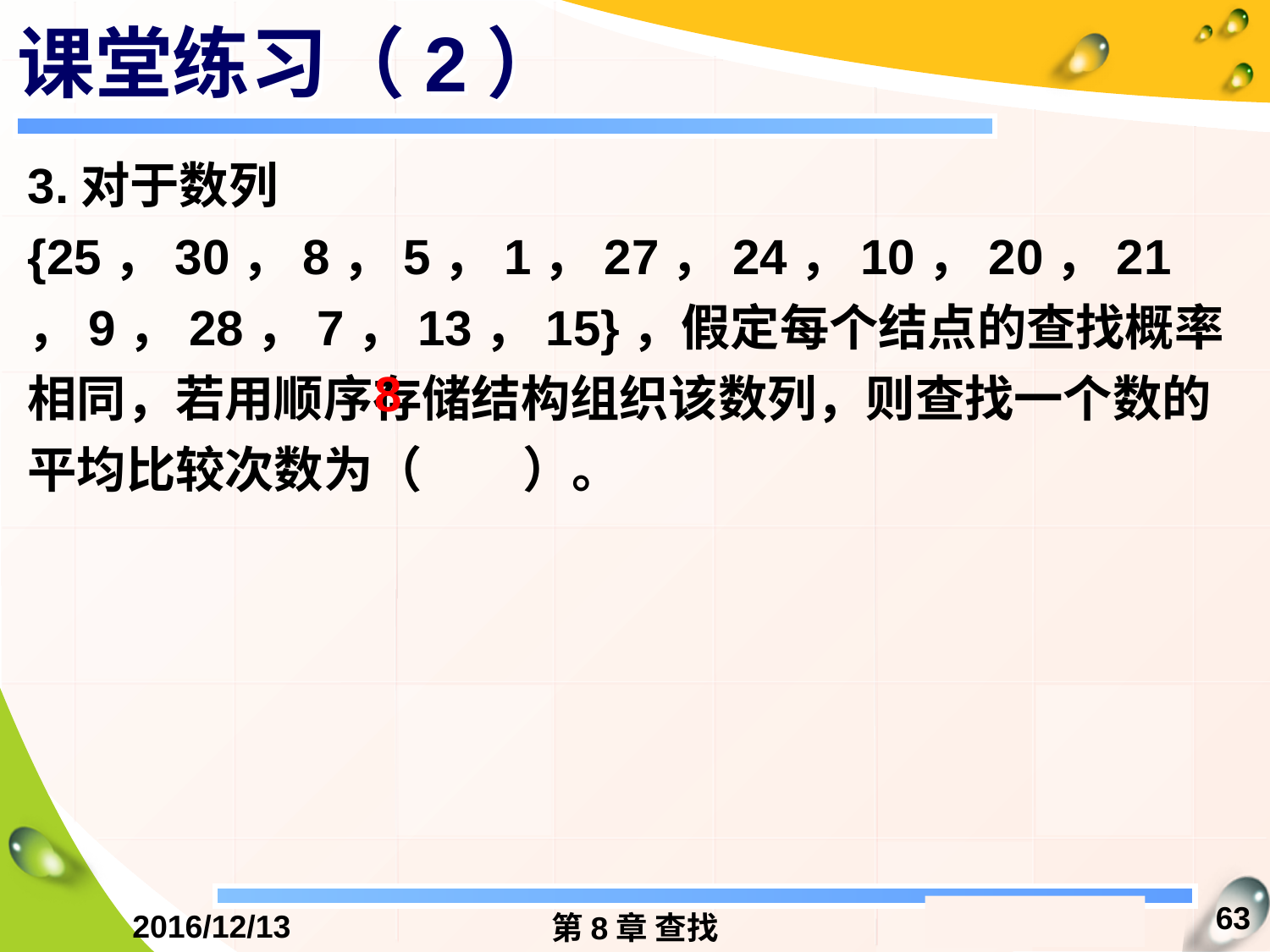

# 课堂练习（2）
3.对于数列{25，30，8，5，1，27，24，10，20，21，9，28，7，13，15}，假定每个结点的查找概率相同，若用顺序存储结构组织该数列，则查找一个数的平均比较次数为（         ）。
8
63
2016/12/13
第8章 查找